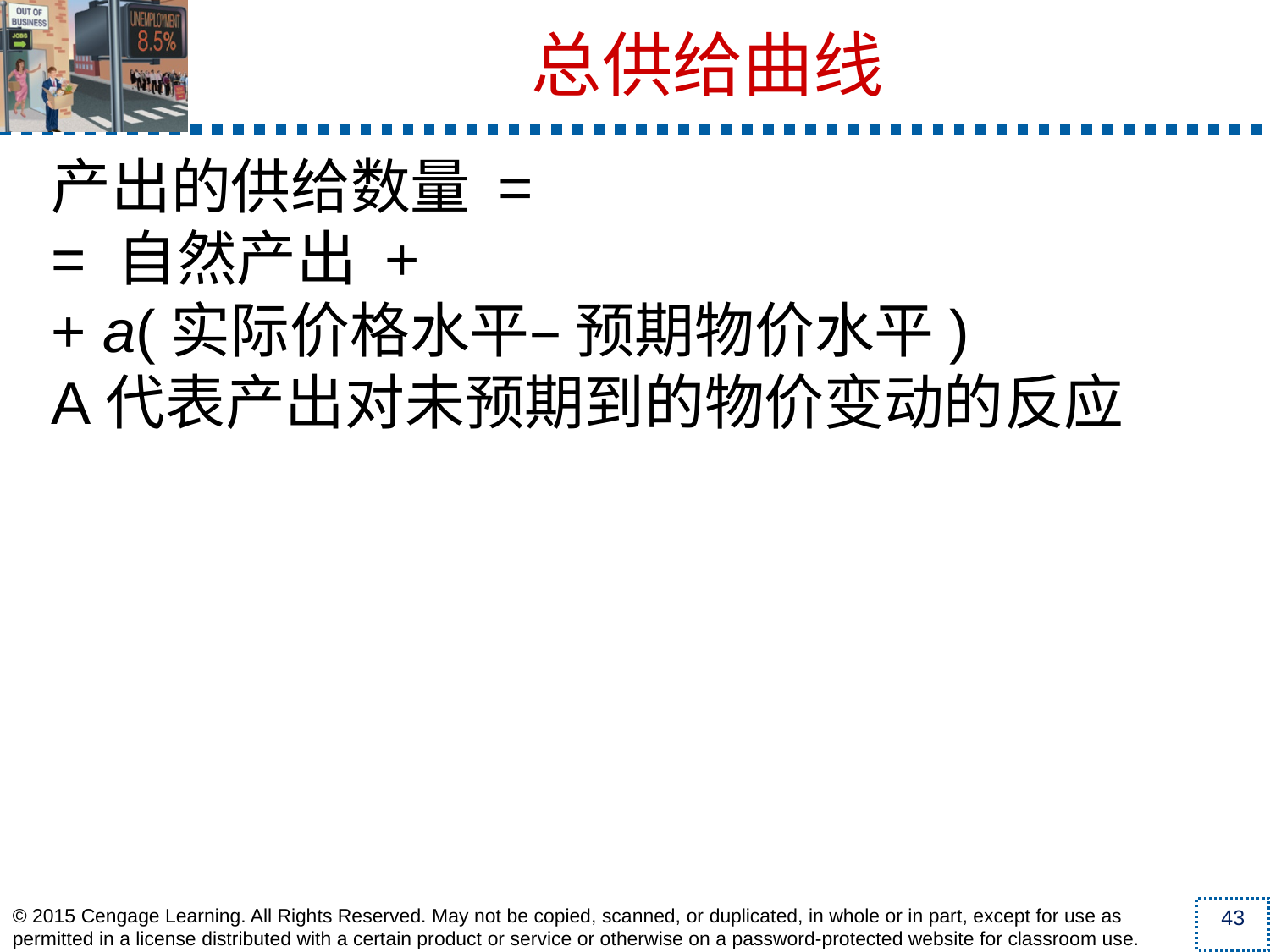

产出的供给数量 =
= 自然产出 +
+ a(实际价格水平– 预期物价水平)
A代表产出对未预期到的物价变动的反应
总供给曲线
43
© 2015 Cengage Learning. All Rights Reserved. May not be copied, scanned, or duplicated, in whole or in part, except for use as permitted in a license distributed with a certain product or service or otherwise on a password-protected website for classroom use.